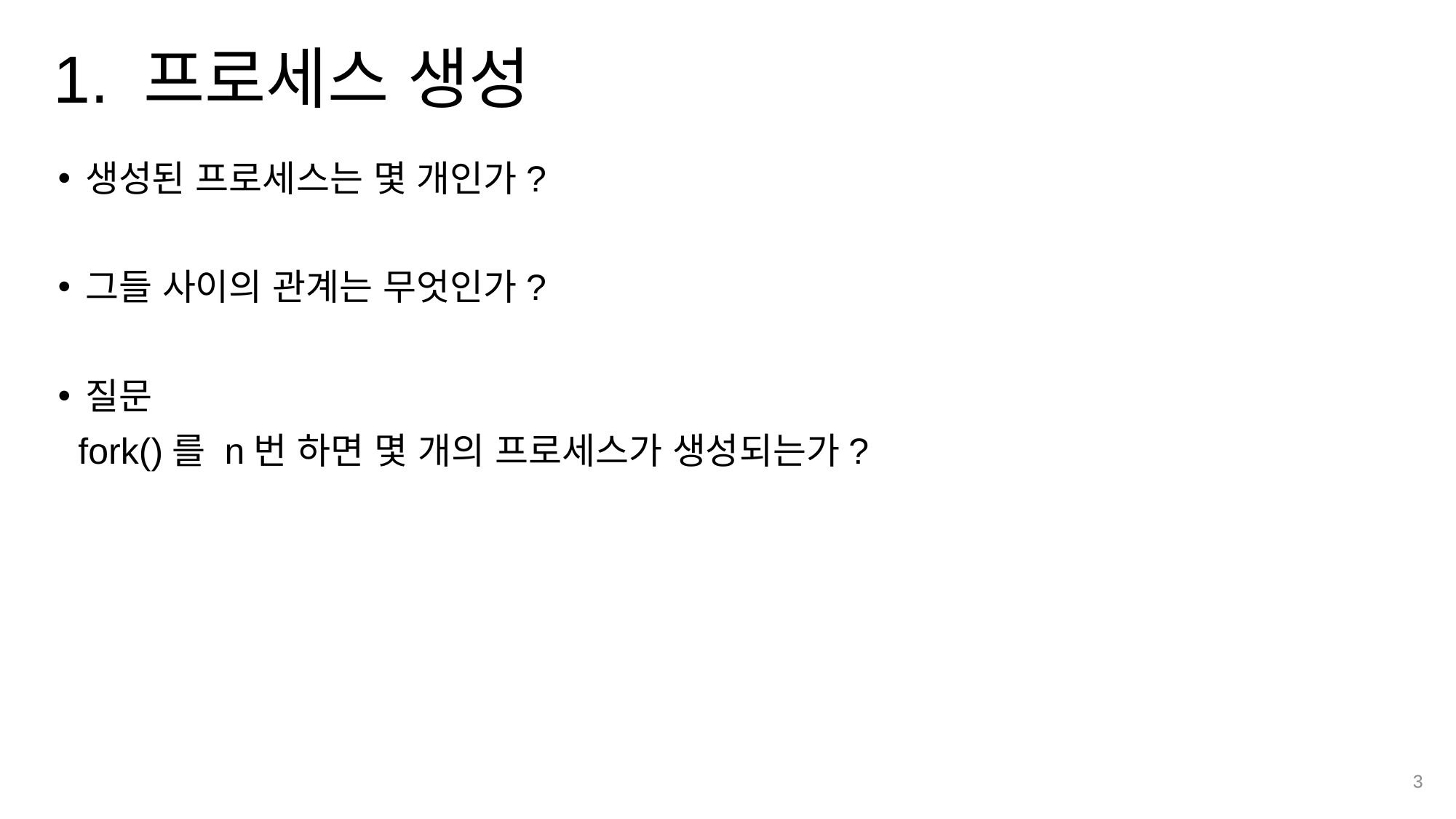

# 1. 프로세스 생성
생성된 프로세스는 몇 개인가?

그들 사이의 관계는 무엇인가?

질문
  fork()를 n번 하면 몇 개의 프로세스가 생성되는가?
3